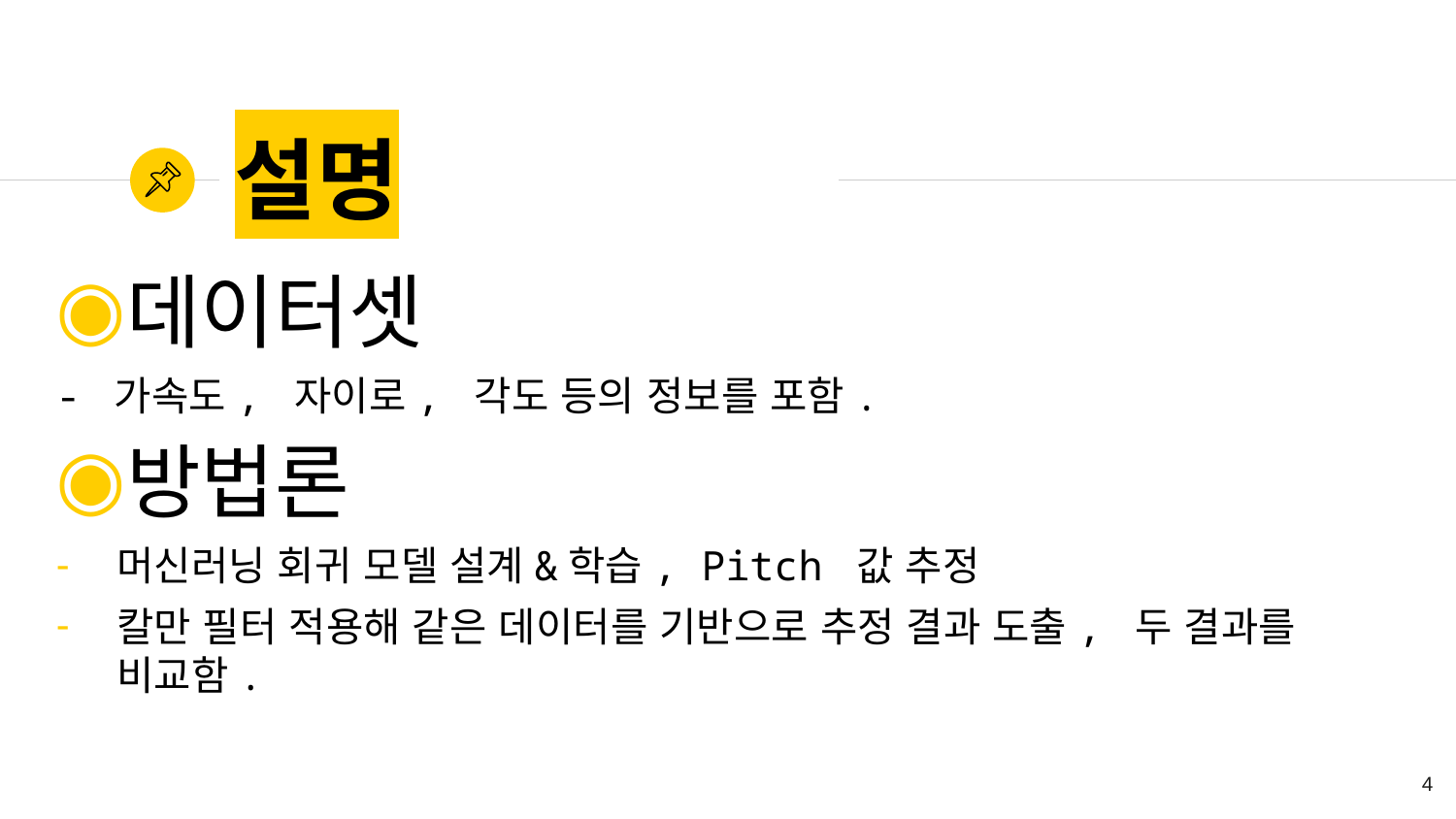

# 설명

데이터셋
- 가속도, 자이로, 각도 등의 정보를 포함.
방법론
머신러닝 회귀 모델 설계&학습, Pitch 값 추정
칼만 필터 적용해 같은 데이터를 기반으로 추정 결과 도출, 두 결과를 비교함.
4